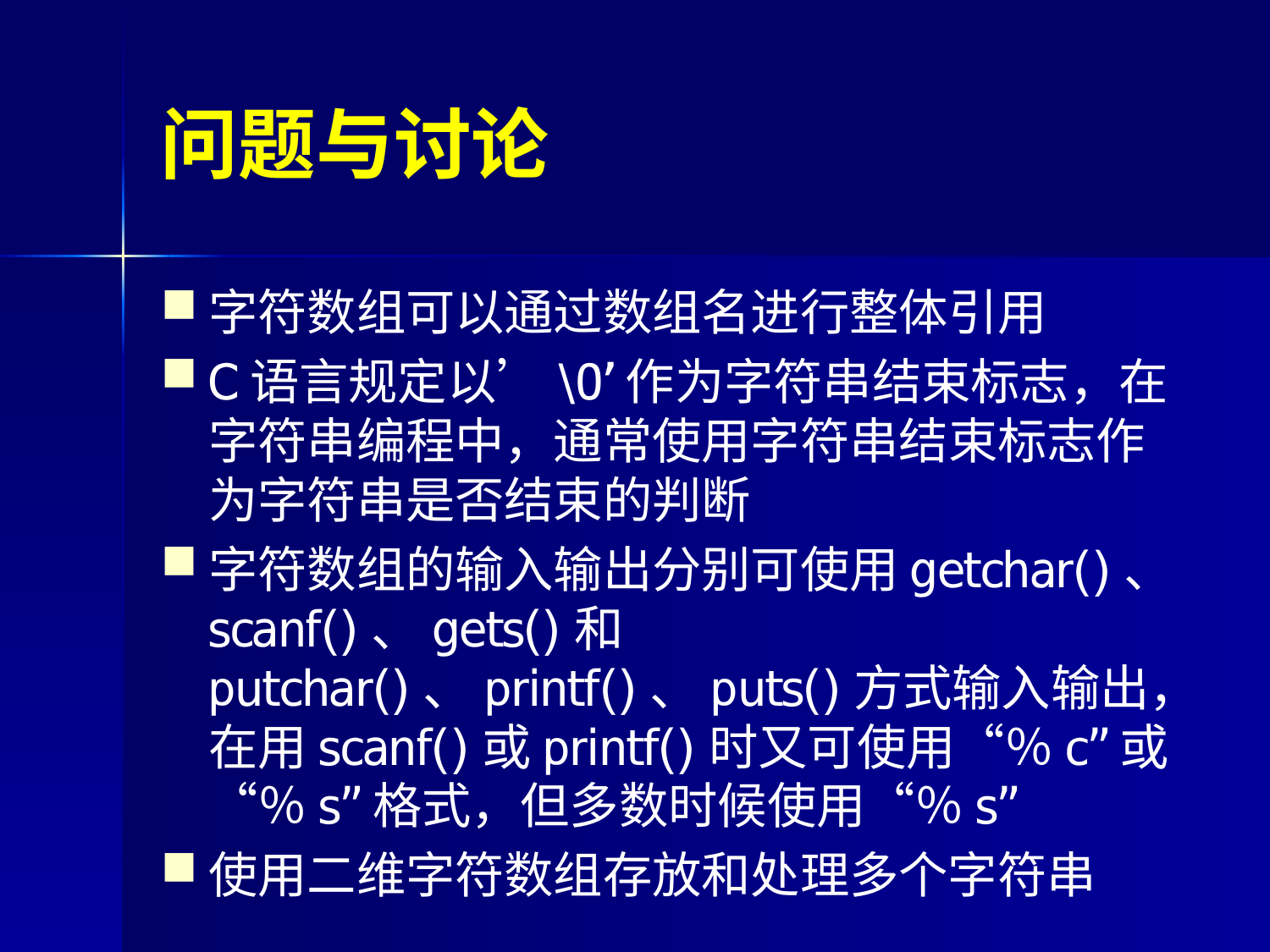

# 问题与讨论
字符数组可以通过数组名进行整体引用
C语言规定以’\0’作为字符串结束标志，在字符串编程中，通常使用字符串结束标志作为字符串是否结束的判断
字符数组的输入输出分别可使用getchar()、scanf()、gets()和putchar()、printf()、puts()方式输入输出，在用scanf()或printf()时又可使用“％c”或“％s”格式，但多数时候使用“％s”
使用二维字符数组存放和处理多个字符串